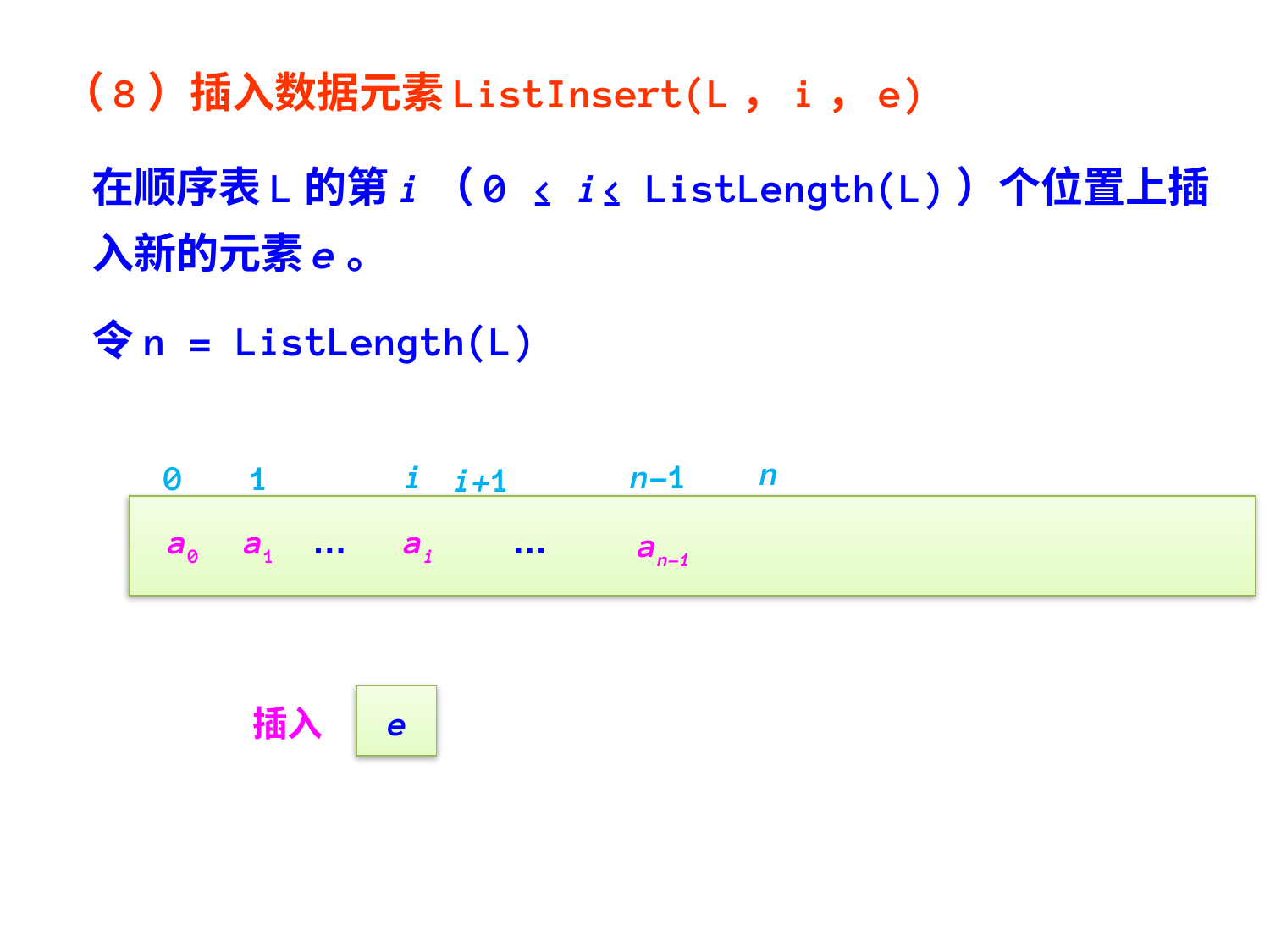

（8）插入数据元素ListInsert(L，i，e)
在顺序表L的第i（0 ≤ i≤ ListLength(L)）个位置上插入新的元素e。
令n = ListLength(L)
n
i
n-1
0
1
i+1

a0
a1
…
ai
…
an-1

e
插入